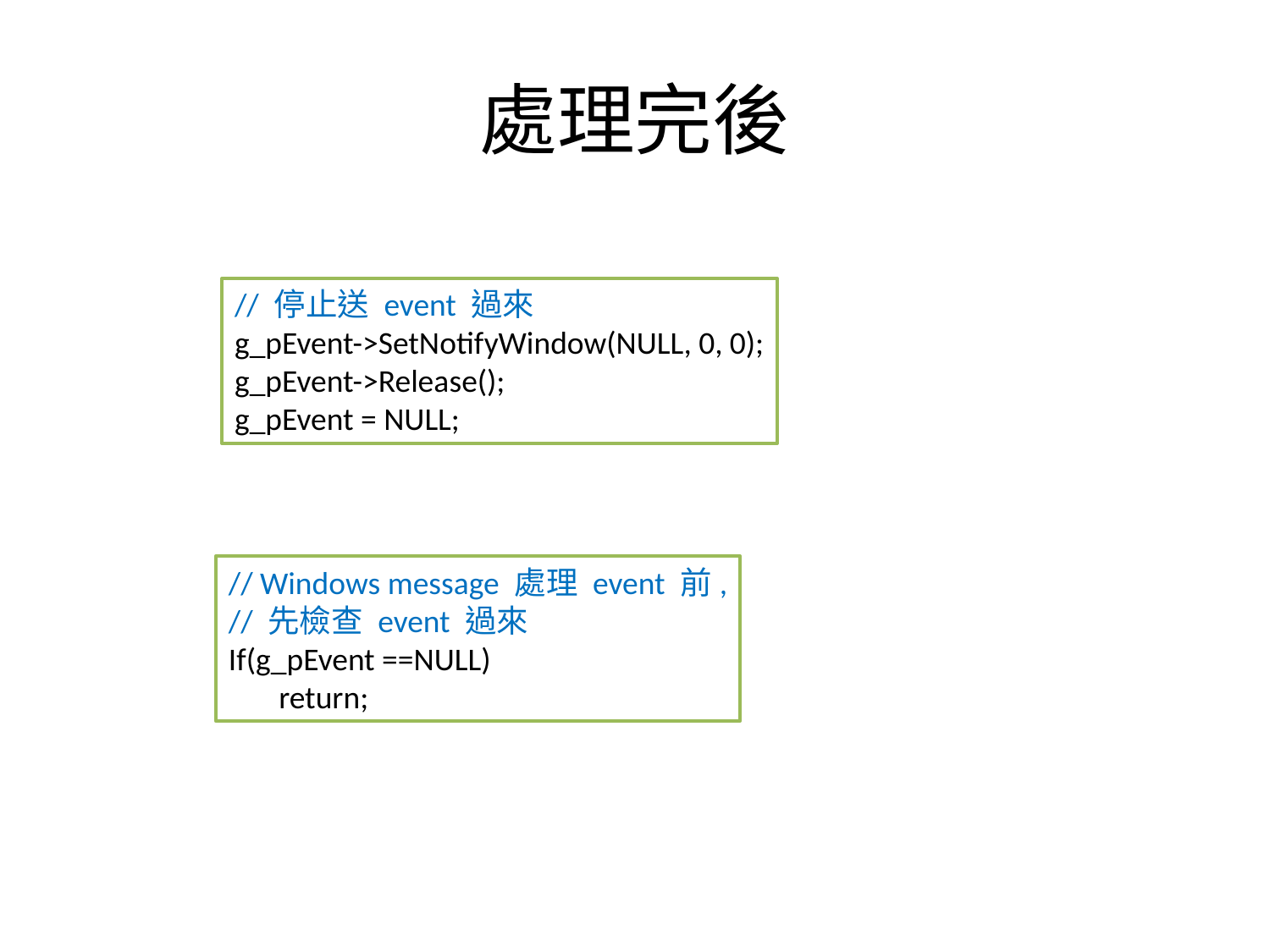

# 處理完後
// 停止送 event 過來
g_pEvent->SetNotifyWindow(NULL, 0, 0);
g_pEvent->Release();
g_pEvent = NULL;
// Windows message 處理 event 前,
// 先檢查 event 過來
If(g_pEvent ==NULL)
       return;